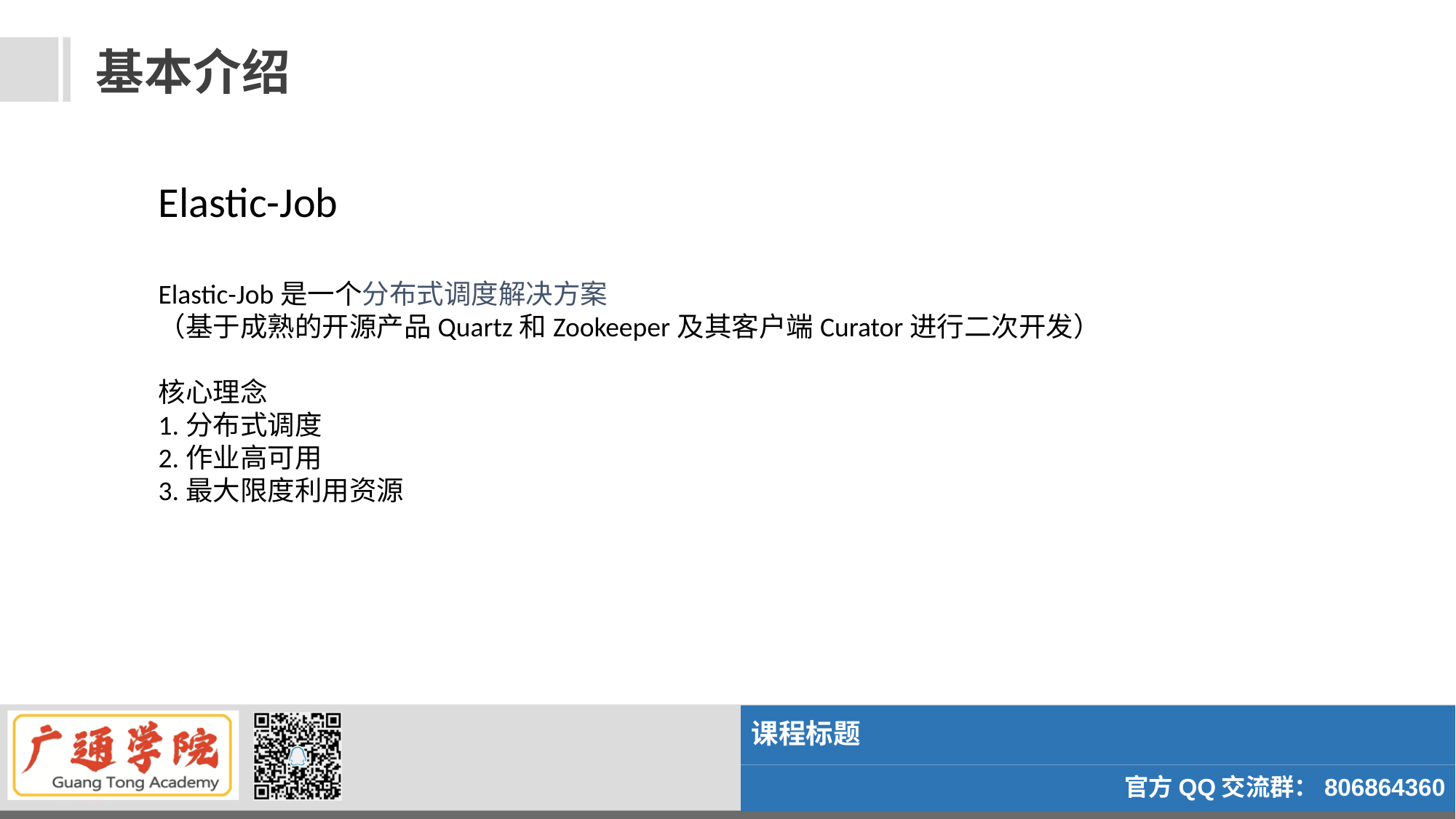

# 基本介绍
Elastic-Job

Elastic-Job是一个分布式调度解决方案
（基于成熟的开源产品Quartz和Zookeeper及其客户端Curator进行二次开发）

核心理念
1.分布式调度
2.作业高可用
3.最大限度利用资源

课程标题
官方QQ交流群：806864360